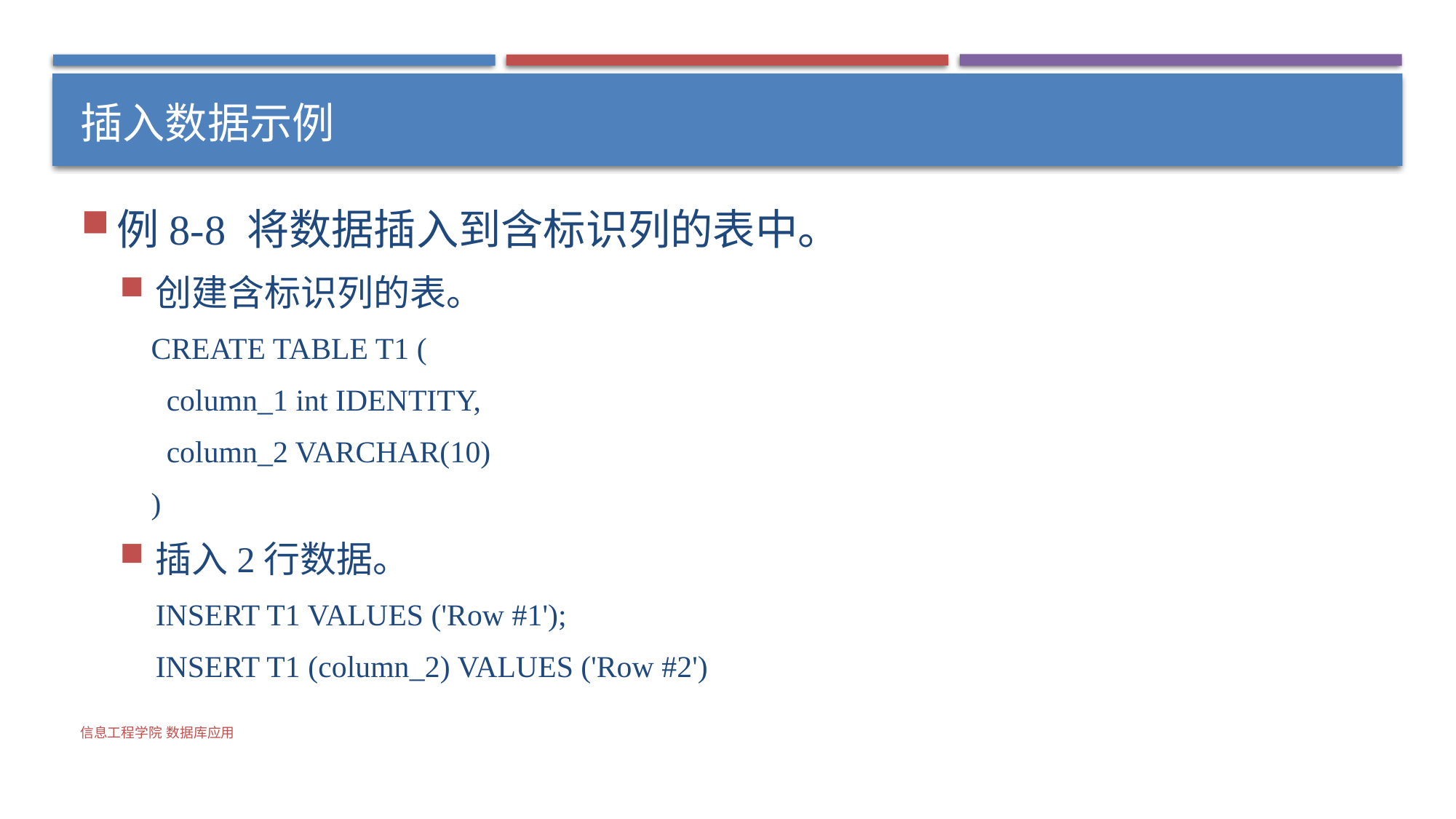

# 插入数据示例
例8-8 将数据插入到含标识列的表中。
创建含标识列的表。
CREATE TABLE T1 (
  column_1 int IDENTITY,
  column_2 VARCHAR(10)
)
插入2行数据。
INSERT T1 VALUES ('Row #1');
INSERT T1 (column_2) VALUES ('Row #2')
信息工程学院 数据库应用
13